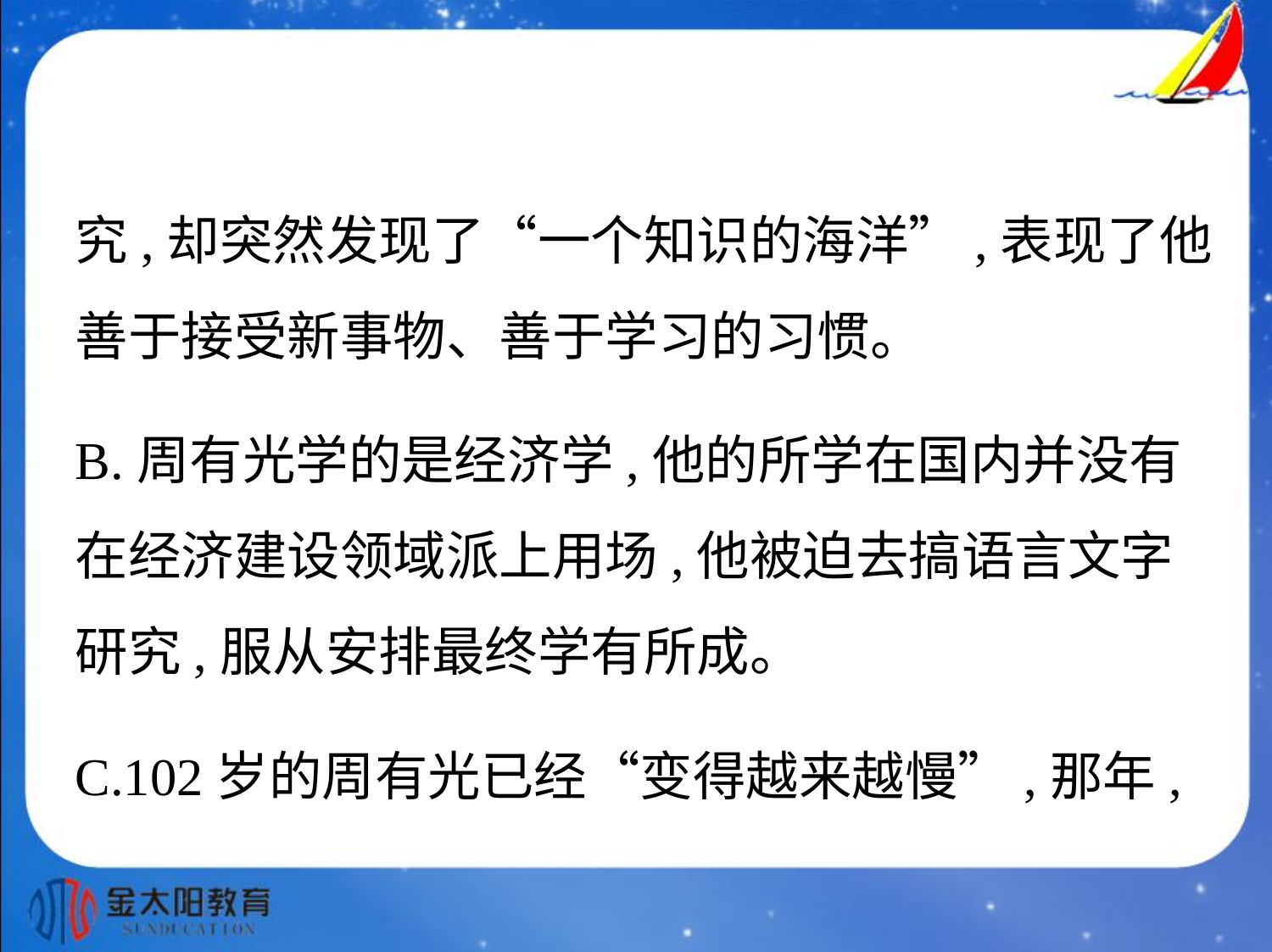

究,却突然发现了“一个知识的海洋”,表现了他
善于接受新事物、善于学习的习惯。
B.周有光学的是经济学,他的所学在国内并没有
在经济建设领域派上用场,他被迫去搞语言文字
研究,服从安排最终学有所成。
C.102岁的周有光已经“变得越来越慢”,那年,